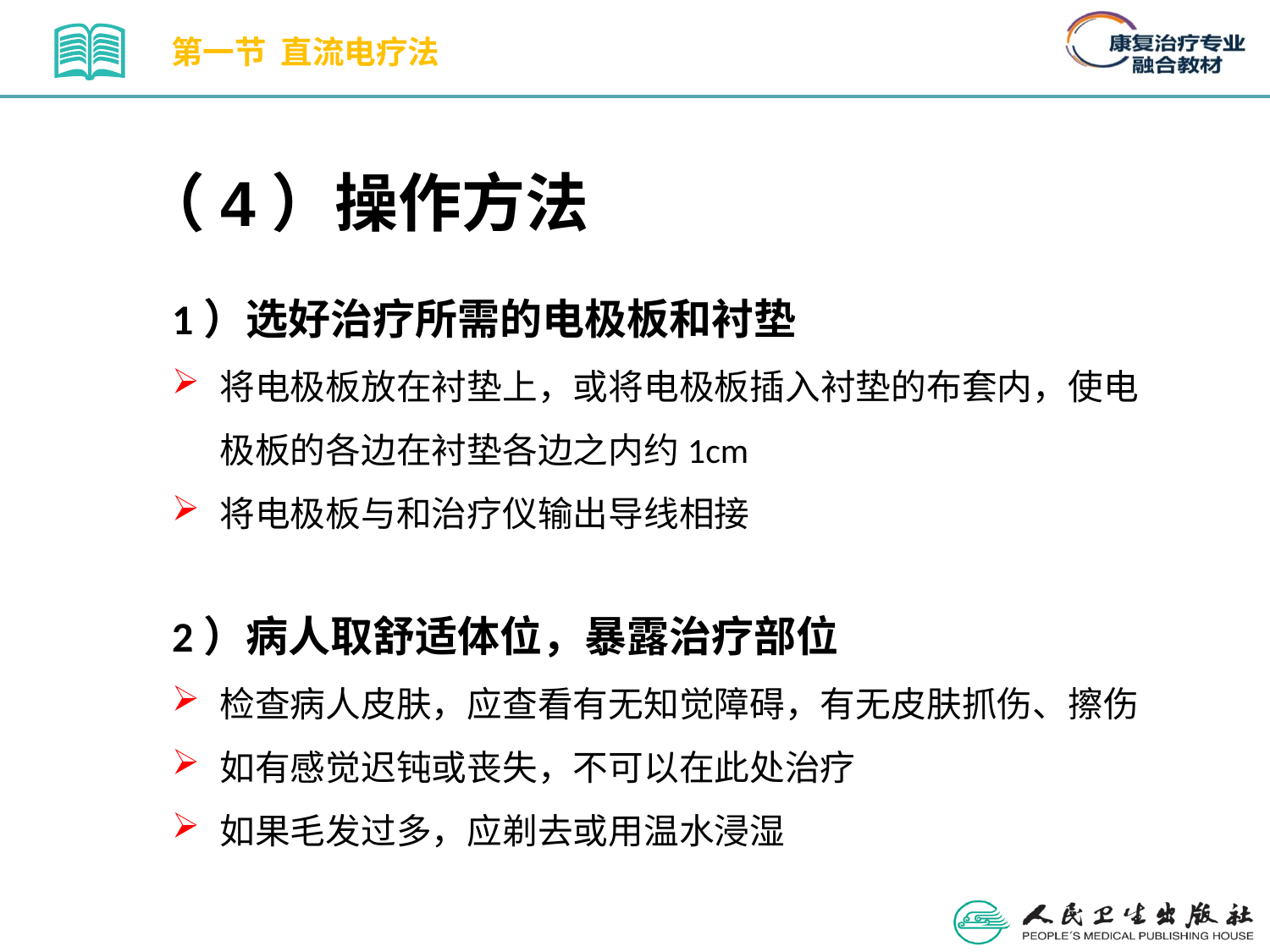

第一节  直流电疗法
（4）操作方法
1）选好治疗所需的电极板和衬垫
将电极板放在衬垫上，或将电极板插入衬垫的布套内，使电极板的各边在衬垫各边之内约1cm
将电极板与和治疗仪输出导线相接

2）病人取舒适体位，暴露治疗部位
检查病人皮肤，应查看有无知觉障碍，有无皮肤抓伤、擦伤
如有感觉迟钝或丧失，不可以在此处治疗
如果毛发过多，应剃去或用温水浸湿